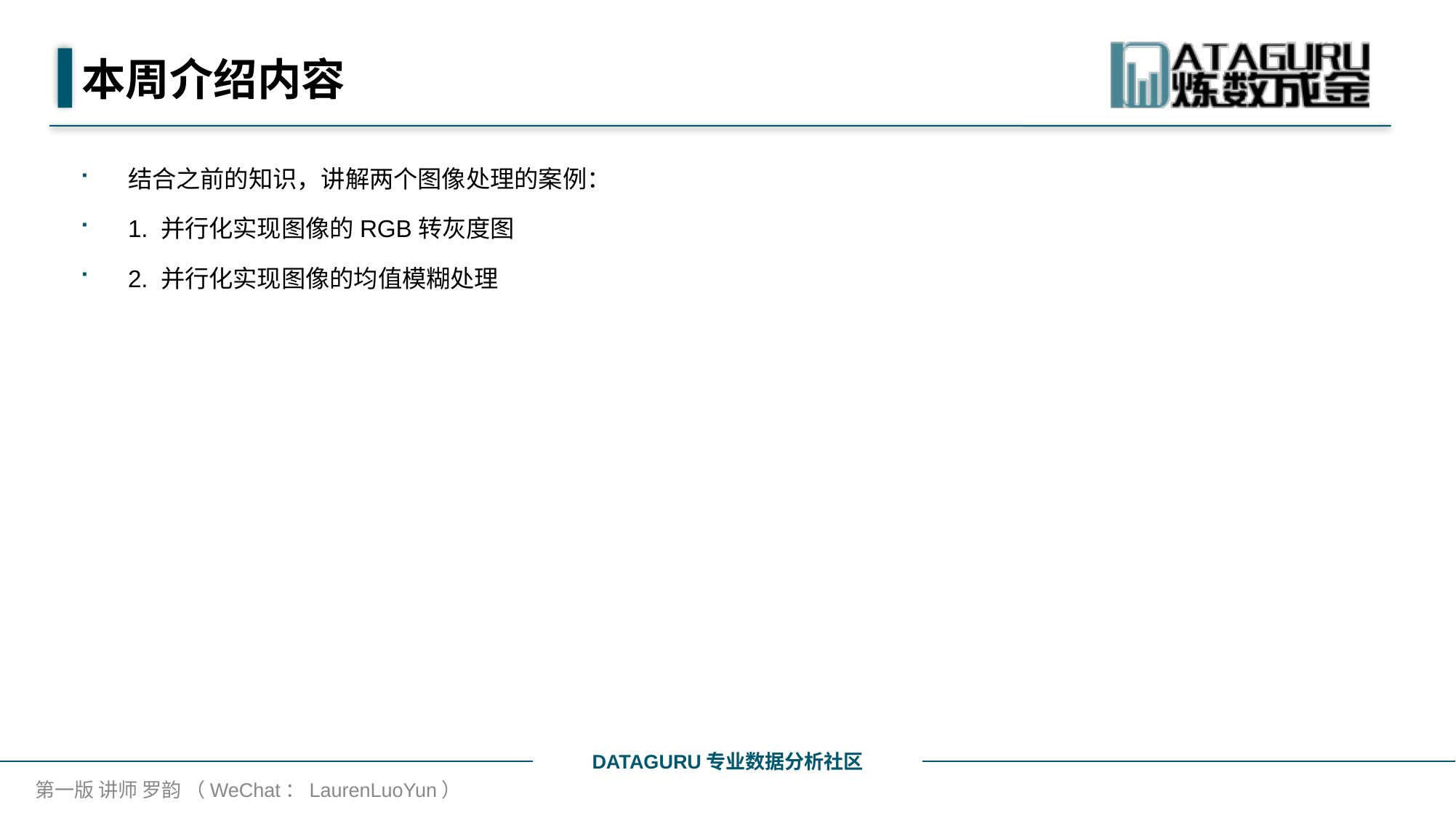

# 本周介绍内容
结合之前的知识，讲解两个图像处理的案例：
1. 并行化实现图像的RGB转灰度图
2. 并行化实现图像的均值模糊处理